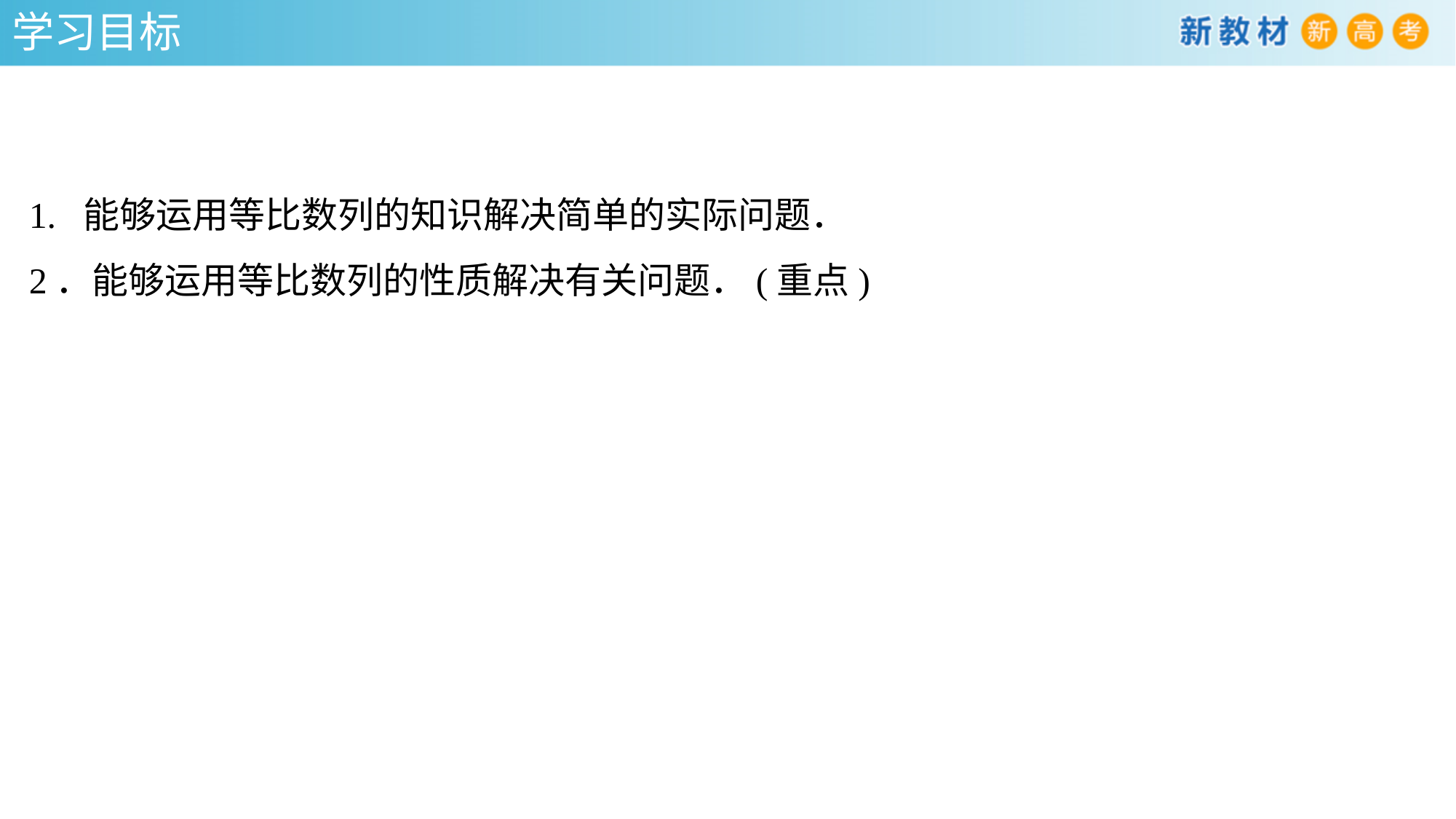

学习目标

1.  能够运用等比数列的知识解决简单的实际问题．
2．能够运用等比数列的性质解决有关问题．(重点)